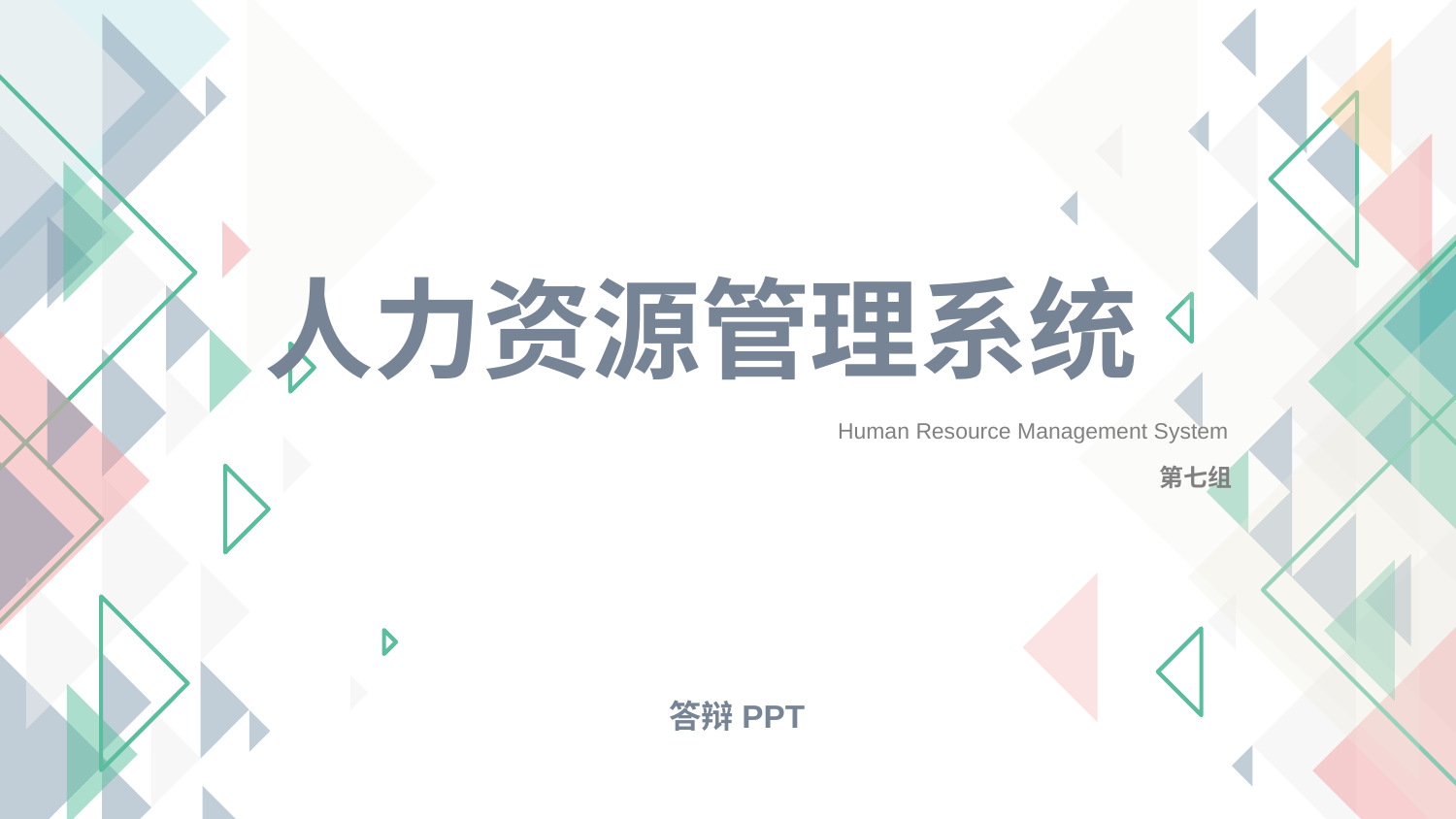

人力资源管理系统

Human Resource Management System

第七组

答辩PPT